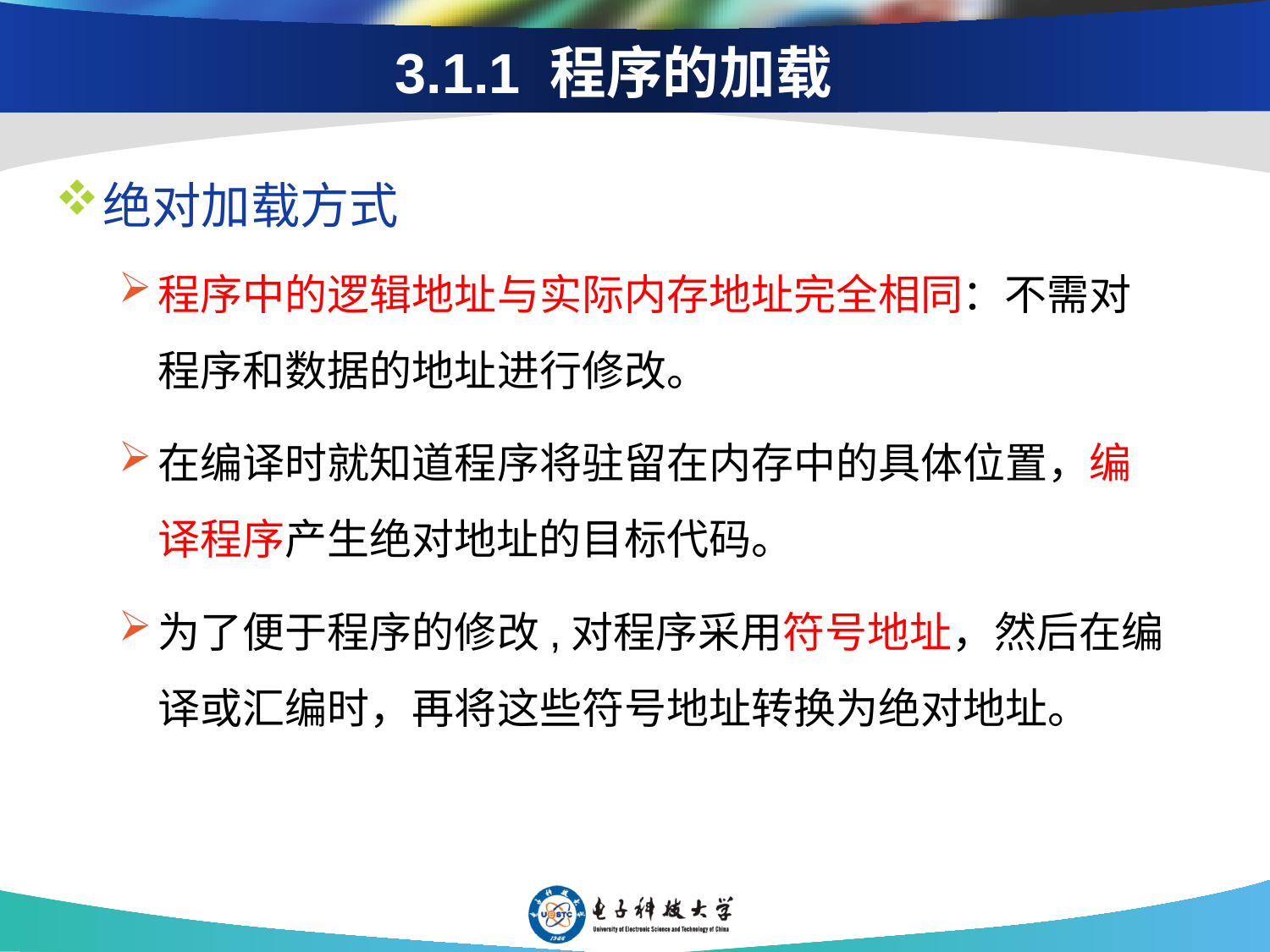

# 3.1.1 程序的加载
绝对加载方式
程序中的逻辑地址与实际内存地址完全相同：不需对程序和数据的地址进行修改。
在编译时就知道程序将驻留在内存中的具体位置，编译程序产生绝对地址的目标代码。
为了便于程序的修改,对程序采用符号地址，然后在编译或汇编时，再将这些符号地址转换为绝对地址。